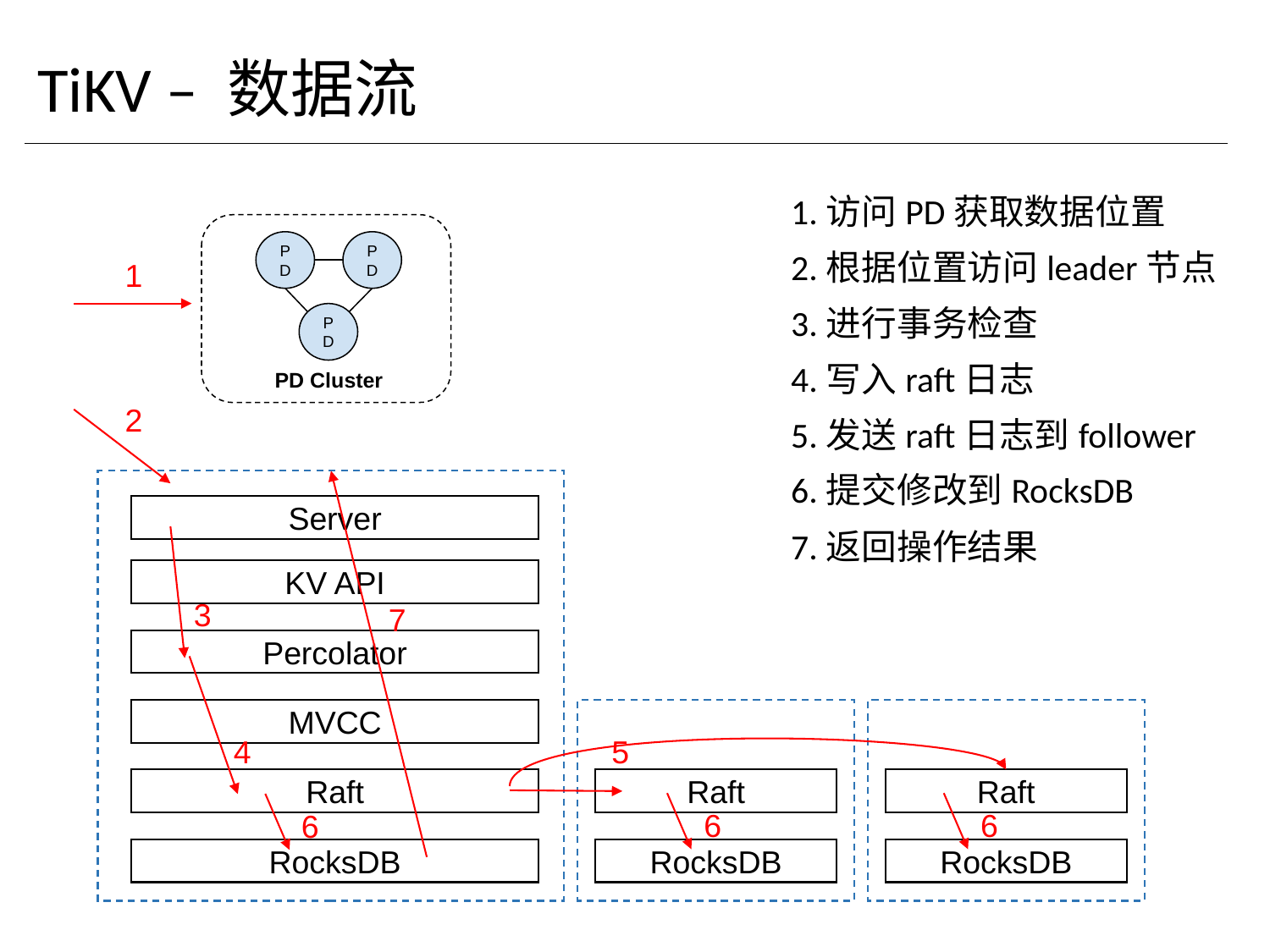

# TiKV – 数据流
1.访问PD获取数据位置
2.根据位置访问leader节点
3.进行事务检查
4.写入raft日志
5.发送raft日志到follower
6.提交修改到RocksDB
7.返回操作结果

PD
PD
1
PD
PD Cluster
2

Server
KV API
3
7
Percolator

MVCC
4
5
Raft
Raft
Raft
6
6
6
RocksDB
RocksDB
RocksDB